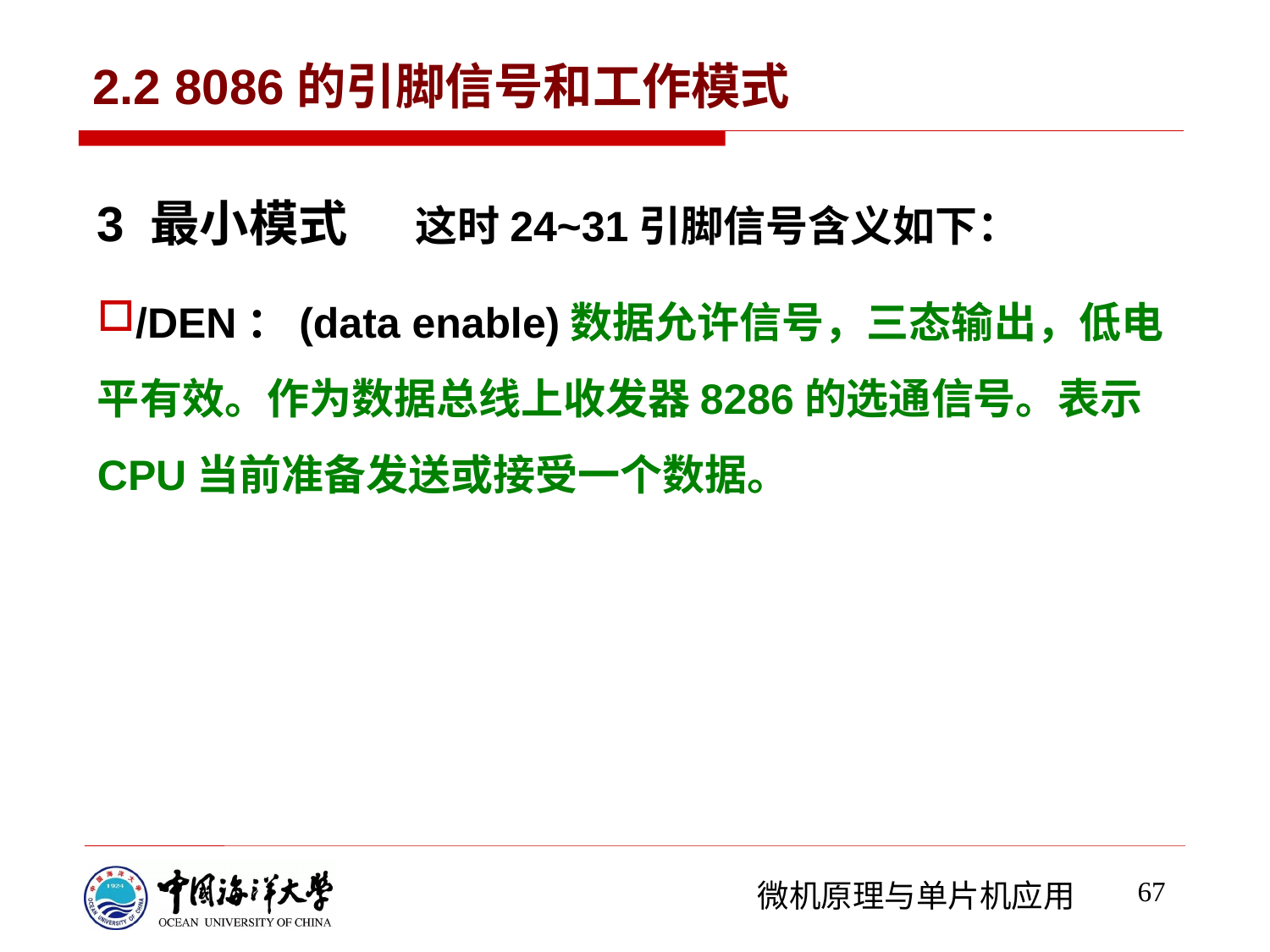

# 2.2 8086的引脚信号和工作模式
3 最小模式      这时24~31引脚信号含义如下：
/DEN：(data enable)数据允许信号，三态输出，低电平有效。作为数据总线上收发器8286的选通信号。表示CPU当前准备发送或接受一个数据。
67